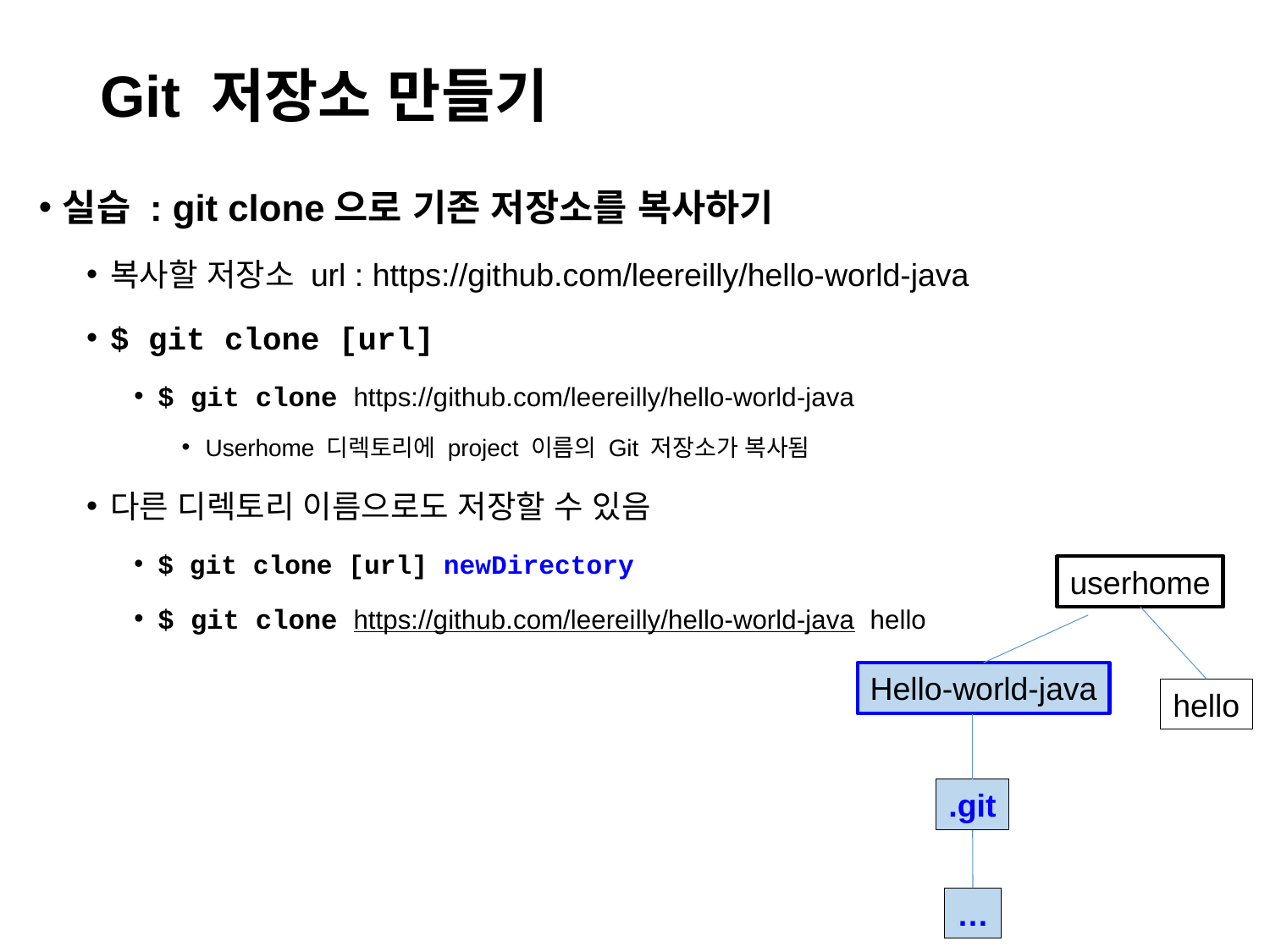

# Git 저장소 만들기
실습 : git clone으로 기존 저장소를 복사하기
복사할 저장소 url : https://github.com/leereilly/hello-world-java
$ git clone [url]
$ git clone https://github.com/leereilly/hello-world-java
Userhome 디렉토리에 project 이름의 Git 저장소가 복사됨
다른 디렉토리 이름으로도 저장할 수 있음
$ git clone [url] newDirectory
$ git clone https://github.com/leereilly/hello-world-java  hello

userhome
hello
Hello-world-java
.git
…